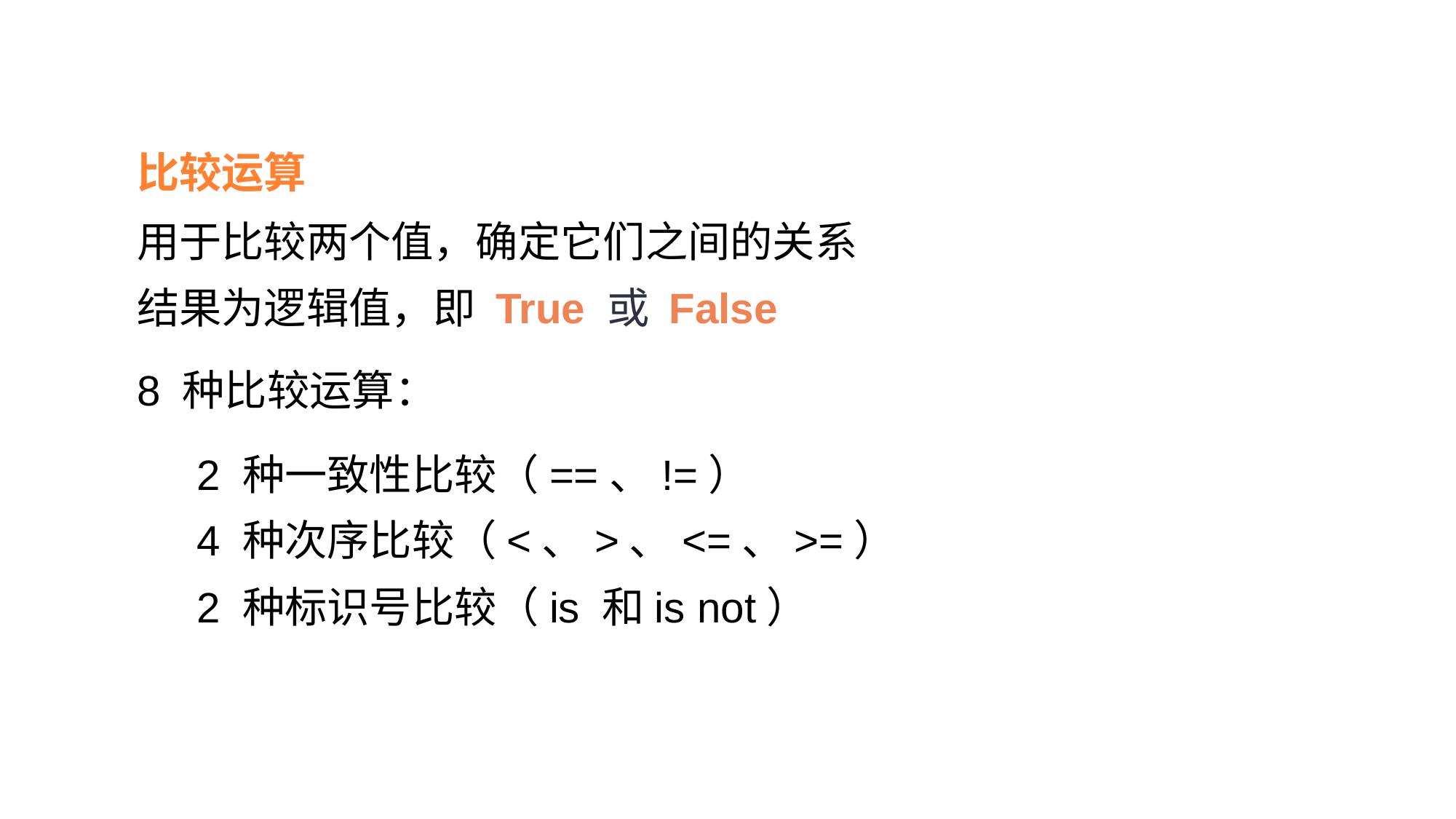

比较运算
用于比较两个值，确定它们之间的关系
结果为逻辑值，即 True 或 False
8 种比较运算：
2 种一致性比较（==、!=）
4 种次序比较（<、>、<=、>=）
2 种标识号比较（is 和is not）